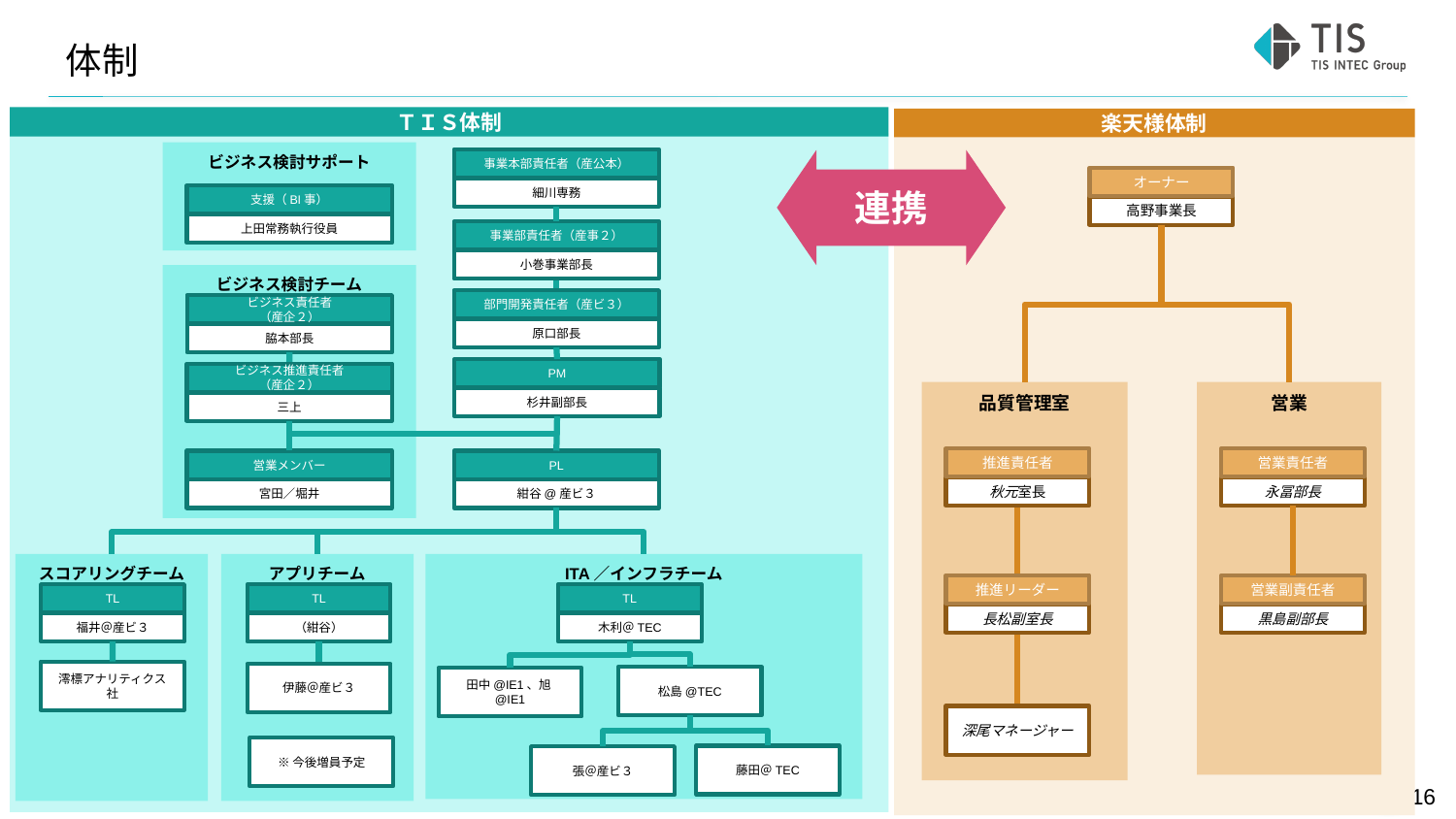

# 体制
ＴＩＳ体制
楽天様体制

ビジネス検討サポート
事業本部責任者（産公本）
細川専務
連携
オーナー
高野事業長
支援（BI事）
上田常務執行役員
事業部責任者（産事２）
小巻事業部長

ビジネス検討チーム
部門開発責任者（産ビ３）
原口部長
ビジネス責任者
（産企２）
脇本部長
PM
杉井副部長
ビジネス推進責任者
（産企２）
三上

品質管理室

営業
推進責任者
秋元室長
営業責任者
永冨部長
PL
紺谷@産ビ３
営業メンバー
宮田／堀井

ITA／インフラチーム

スコアリングチーム

アプリチーム
推進リーダー
長松副室長
営業副責任者
黒島副部長
TL
福井＠産ビ３
TL
（紺谷）
TL
木利＠TEC
澪標アナリティクス社
伊藤＠産ビ３
松島@TEC
田中@IE1、旭@IE1
深尾マネージャー
※今後増員予定
藤田＠TEC
張＠産ビ３